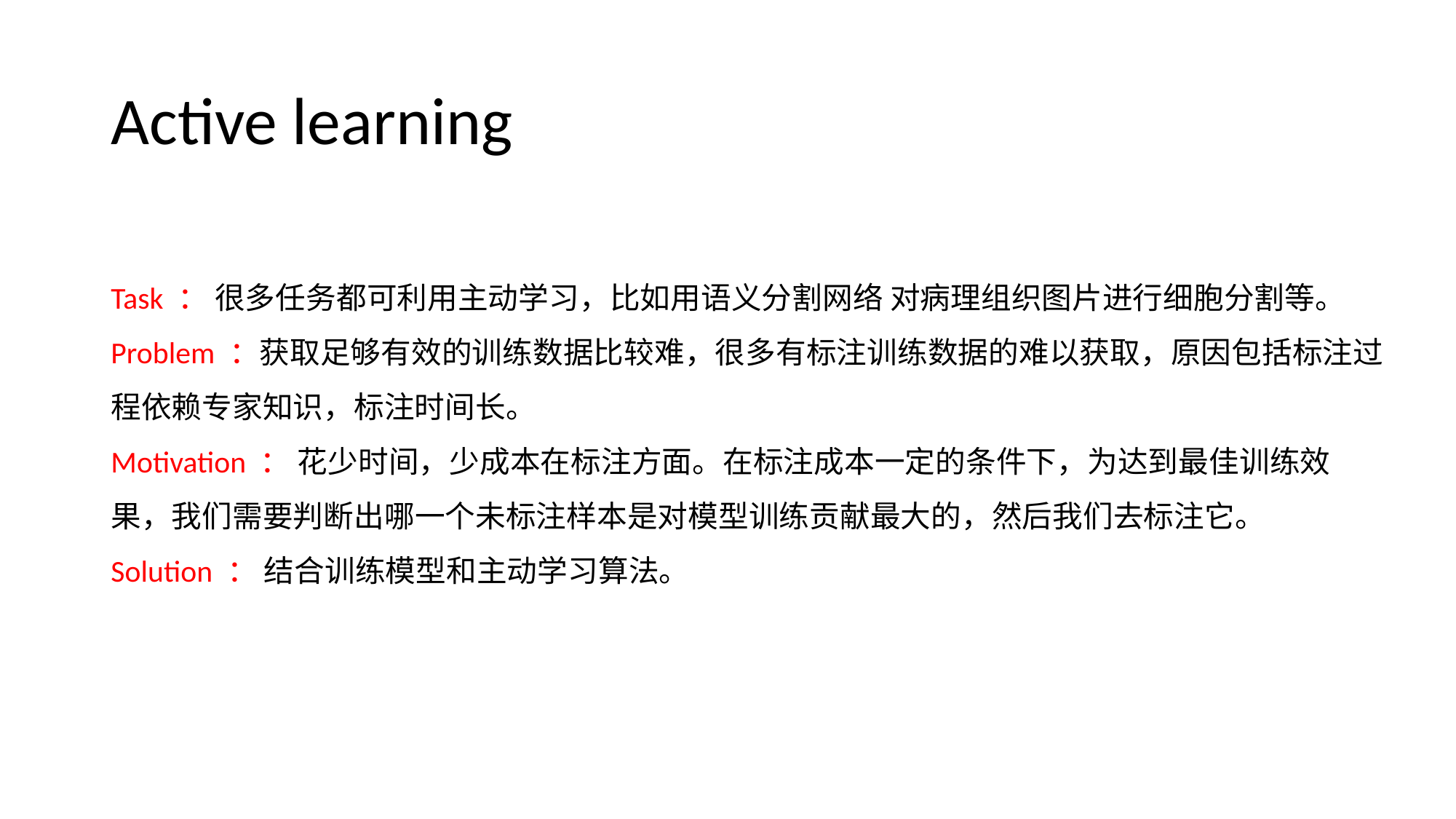

# Active learning
Task ： 很多任务都可利用主动学习，比如用语义分割网络 对病理组织图片进行细胞分割等。
Problem ：获取足够有效的训练数据比较难，很多有标注训练数据的难以获取，原因包括标注过程依赖专家知识，标注时间长。
Motivation ： 花少时间，少成本在标注方面。在标注成本一定的条件下，为达到最佳训练效果，我们需要判断出哪一个未标注样本是对模型训练贡献最大的，然后我们去标注它。
Solution ： 结合训练模型和主动学习算法。